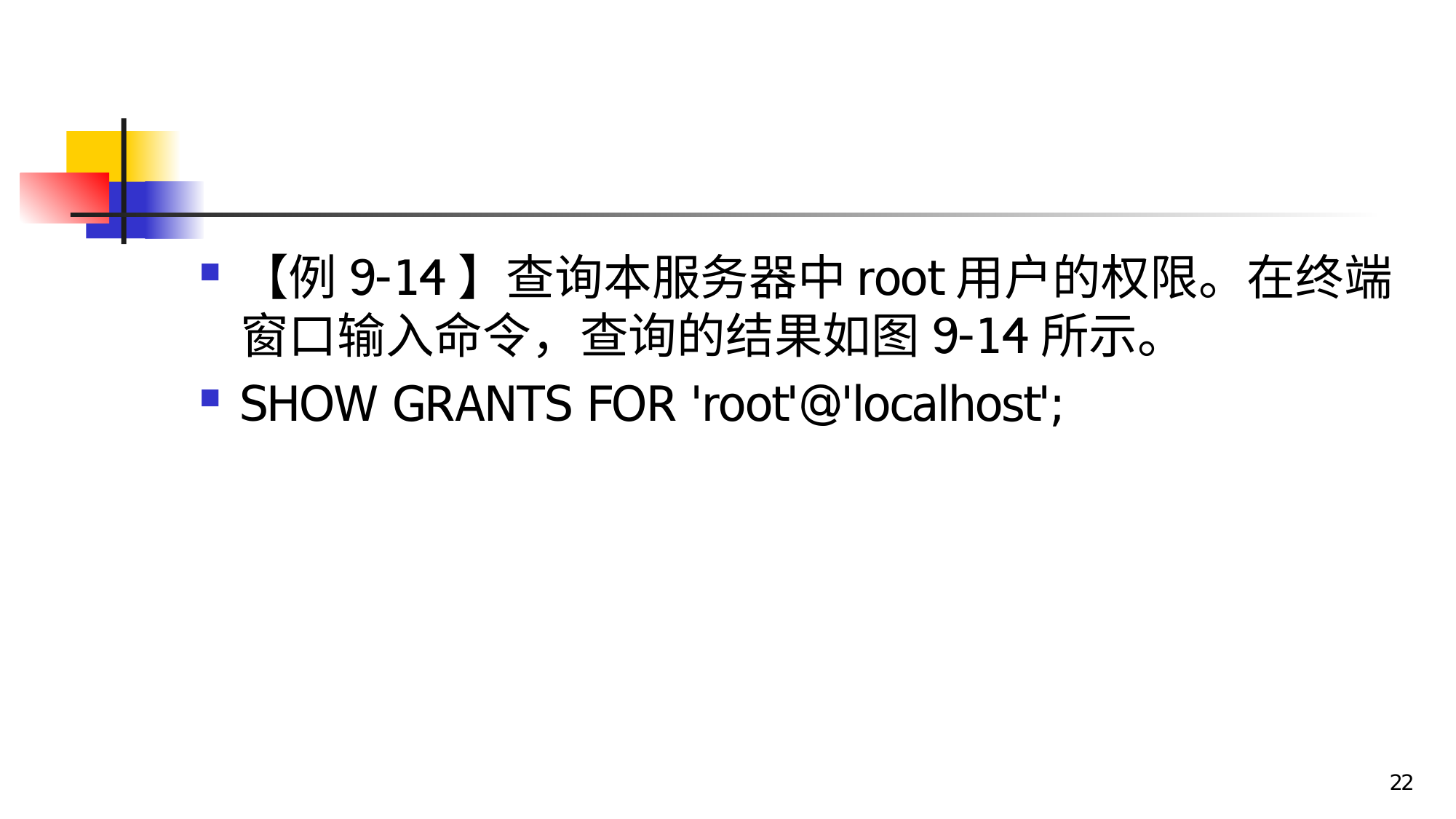

#
【例9-14】查询本服务器中root用户的权限。在终端窗口输入命令，查询的结果如图9-14所示。
SHOW GRANTS FOR 'root'@'localhost';

22